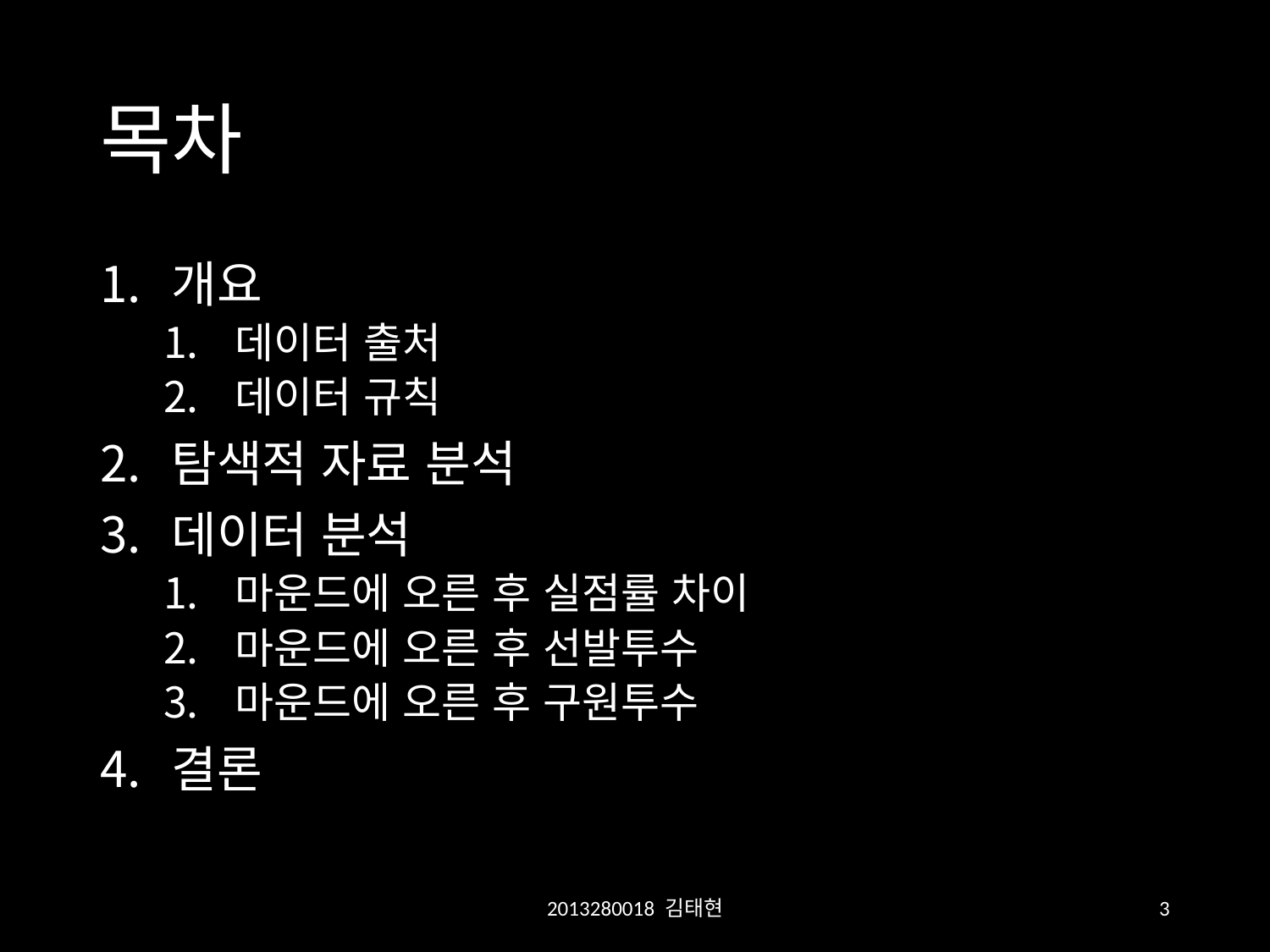

# 목차
개요
데이터 출처
데이터 규칙
탐색적 자료 분석
데이터 분석
마운드에 오른 후 실점률 차이
마운드에 오른 후 선발투수
마운드에 오른 후 구원투수
결론

2013280018 김태현
3